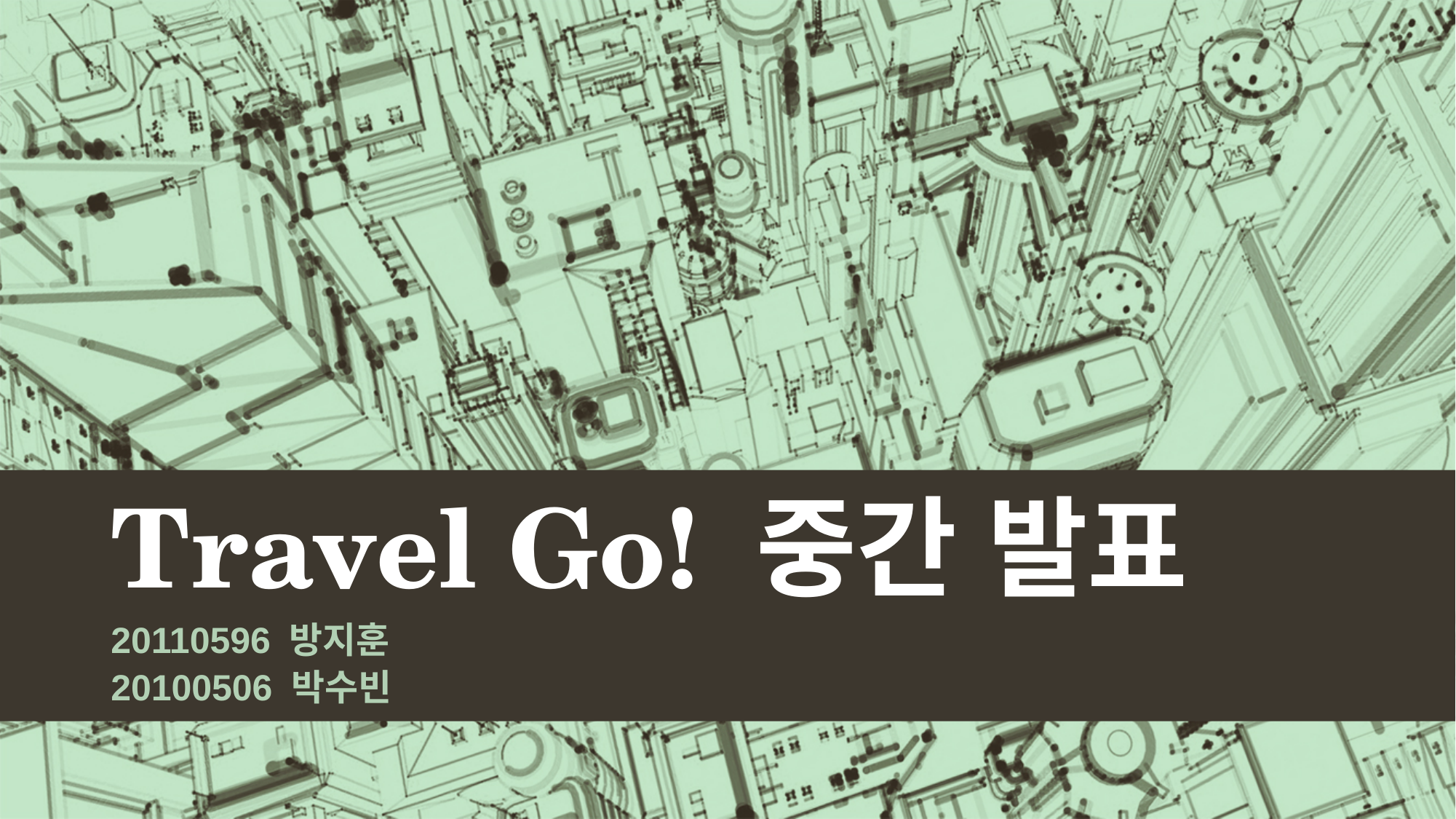

# Travel Go! 중간 발표
20110596 방지훈

20100506 박수빈